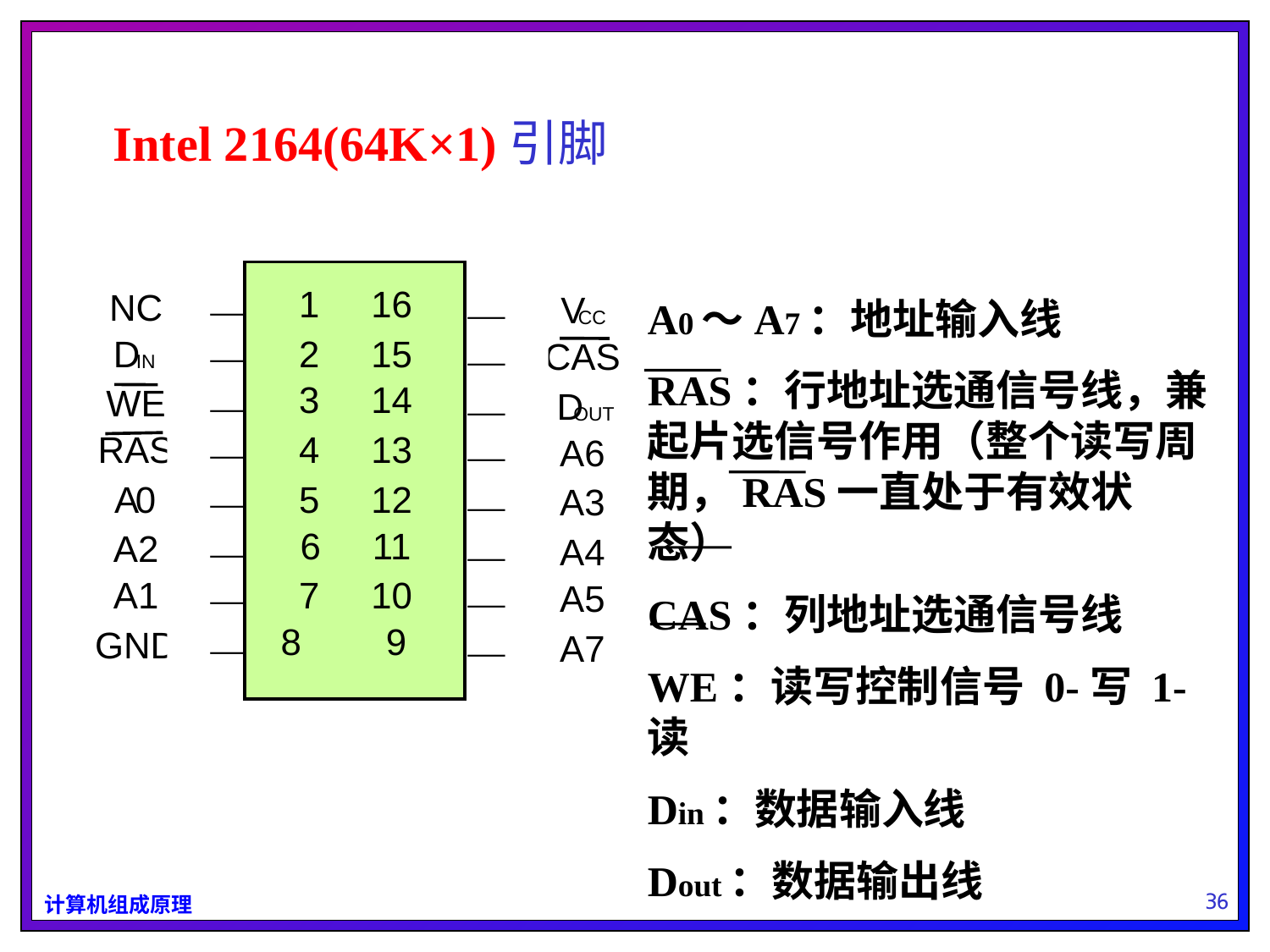

Intel 2164(64K×1)引脚

1     16

NC

—
V

—
CC
D

2     15

—

CAS

—

IN
3     14

WE

—
D

—
OUT
RAS

4     13

—

A6

—

A
0

5     12

—
A3

—
6     11

A2

—

A4

—

A1

7     10

—
A5

—
8
      9

GND

—

A7

—

A0～A7：地址输入线
RAS：行地址选通信号线，兼起片选信号作用（整个读写周期，RAS一直处于有效状态）
CAS：列地址选通信号线
WE：读写控制信号 0-写 1-读
Din：数据输入线
Dout：数据输出线